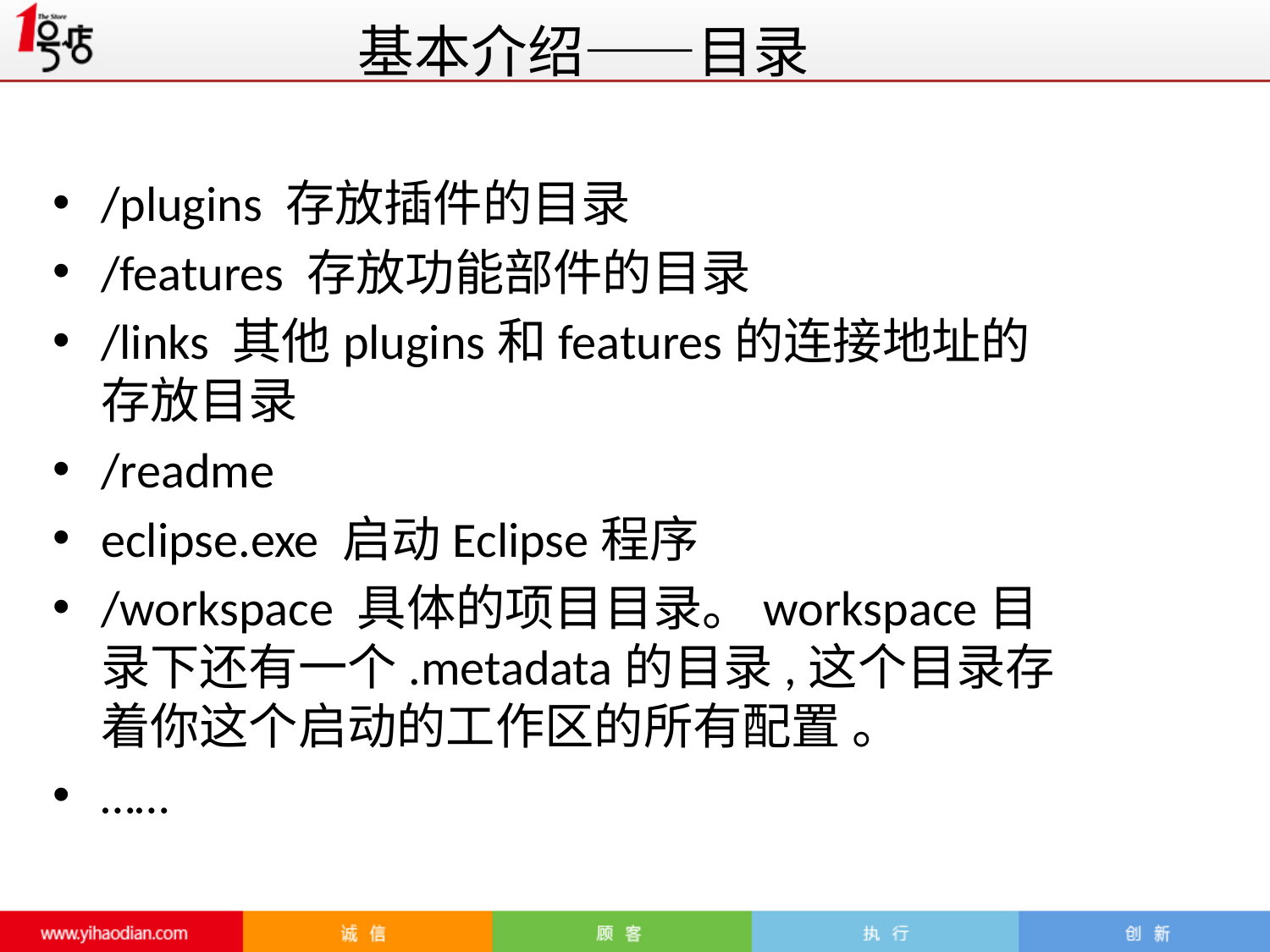

基本介绍——目录
/plugins 存放插件的目录
/features 存放功能部件的目录
/links 其他plugins和features的连接地址的存放目录
/readme
eclipse.exe 启动Eclipse程序
/workspace 具体的项目目录。workspace目录下还有一个.metadata的目录,这个目录存着你这个启动的工作区的所有配置 。
……